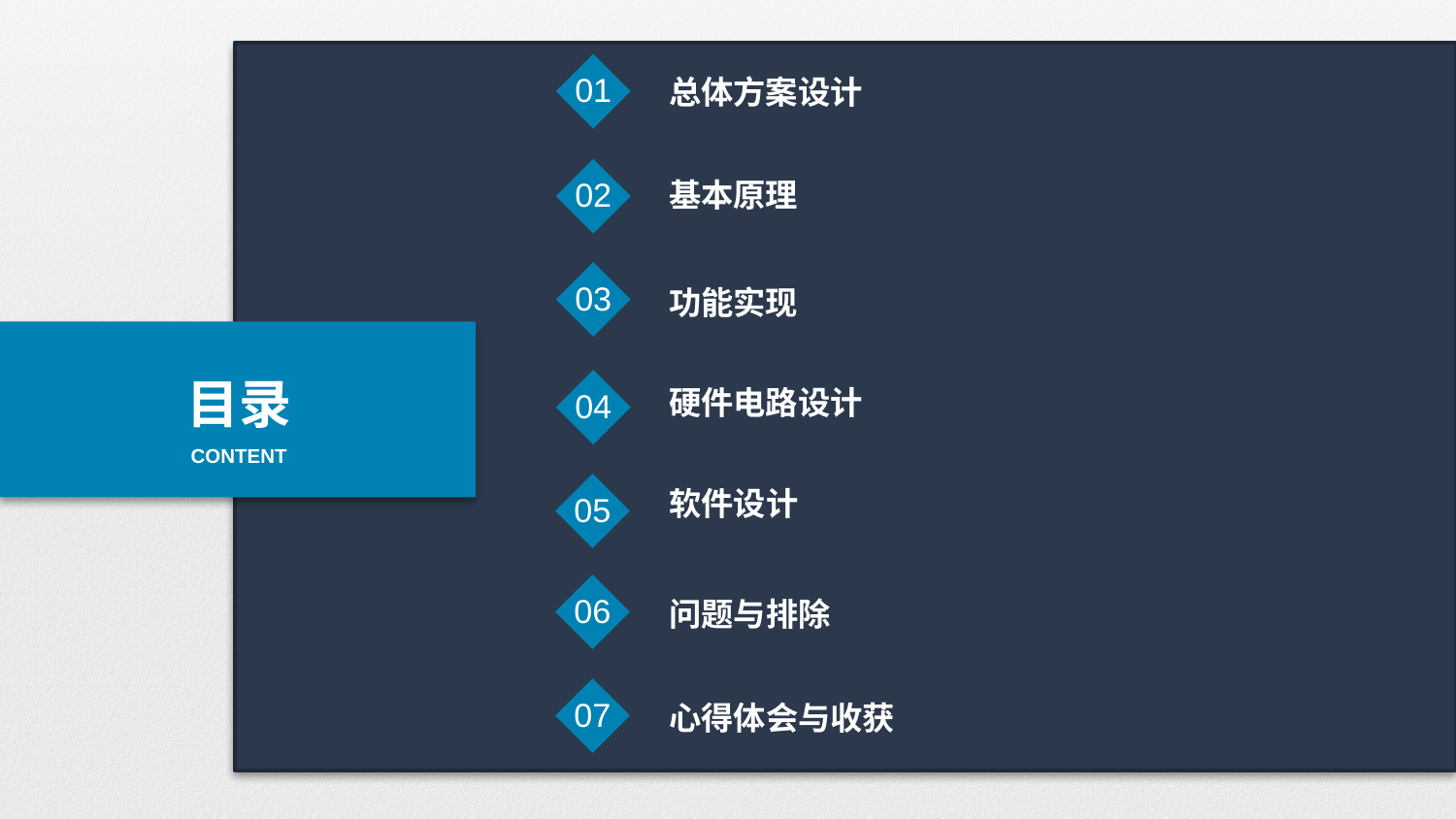

01
总体方案设计
02
基本原理
03
功能实现

目录
CONTENT
04
硬件电路设计
05
软件设计
06
问题与排除
07
心得体会与收获